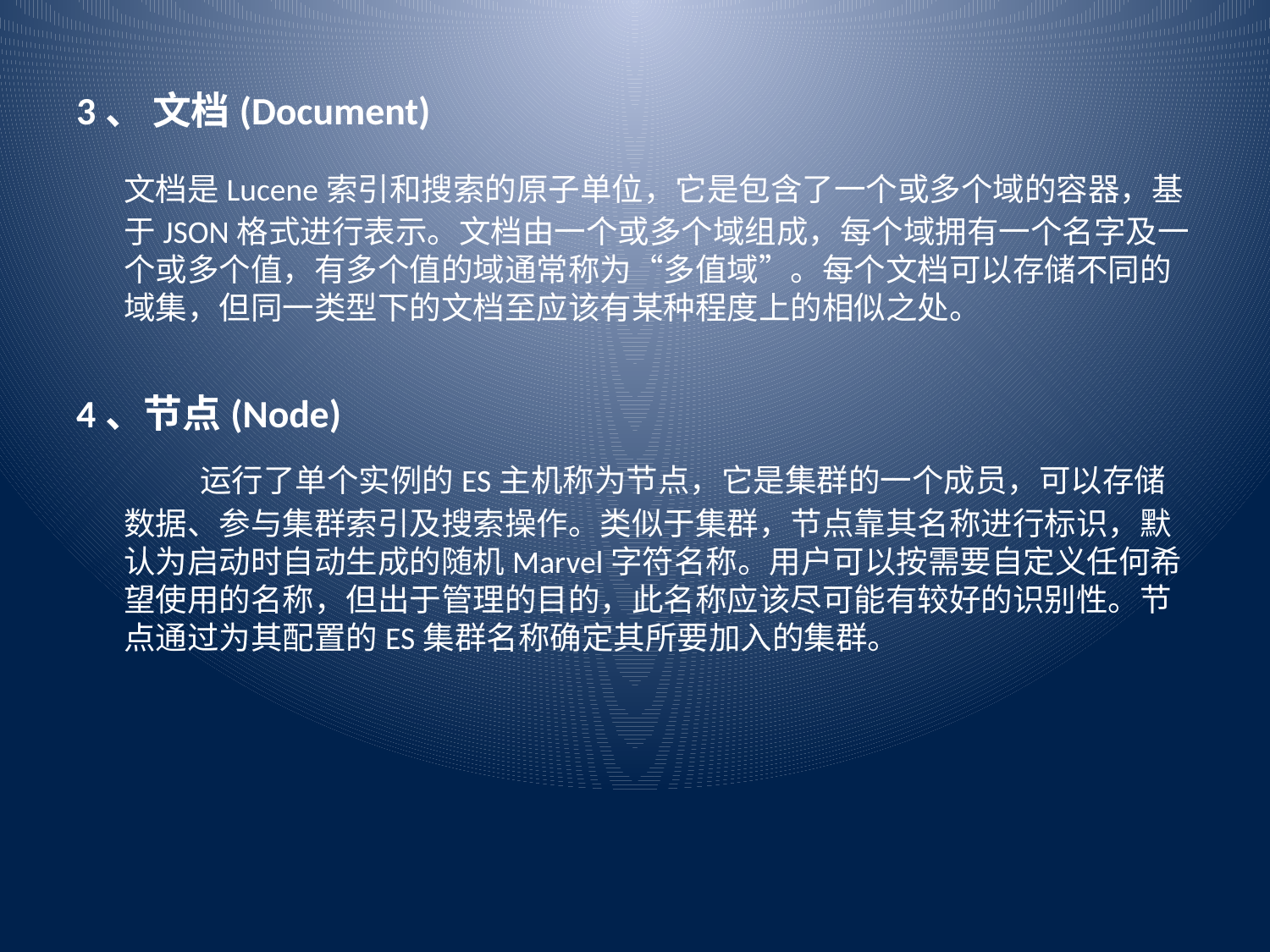

3、 文档(Document)
   	文档是Lucene索引和搜索的原子单位，它是包含了一个或多个域的容器，基于JSON格式进行表示。文档由一个或多个域组成，每个域拥有一个名字及一个或多个值，有多个值的域通常称为“多值域”。每个文档可以存储不同的域集，但同一类型下的文档至应该有某种程度上的相似之处。

4、节点(Node)
        运行了单个实例的ES主机称为节点，它是集群的一个成员，可以存储数据、参与集群索引及搜索操作。类似于集群，节点靠其名称进行标识，默认为启动时自动生成的随机Marvel字符名称。用户可以按需要自定义任何希望使用的名称，但出于管理的目的，此名称应该尽可能有较好的识别性。节点通过为其配置的ES集群名称确定其所要加入的集群。